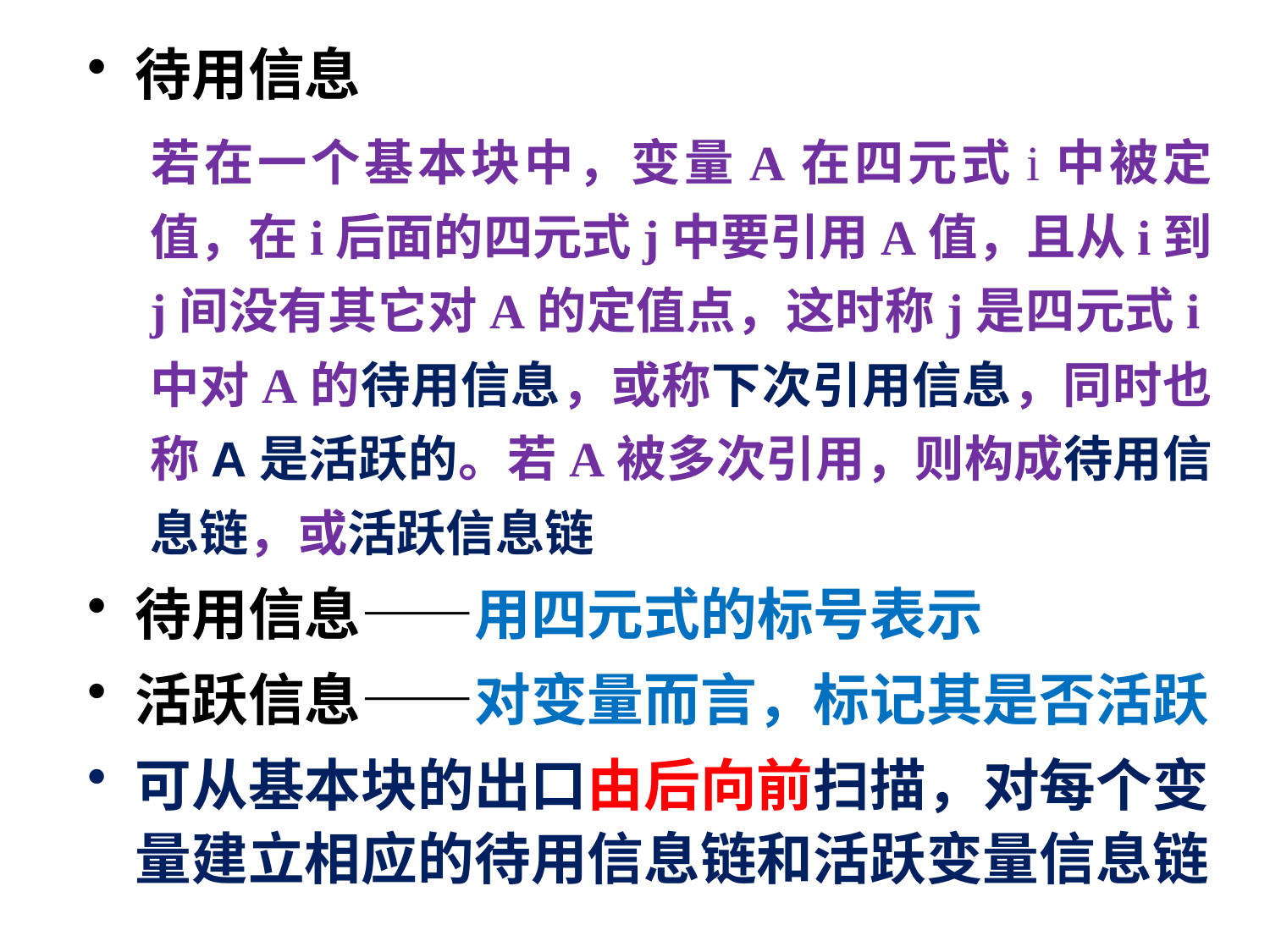

# 待用信息
若在一个基本块中，变量A在四元式i中被定值，在i后面的四元式j中要引用A值，且从i到j间没有其它对A的定值点，这时称j是四元式i中对A的待用信息，或称下次引用信息，同时也称A是活跃的。若A被多次引用，则构成待用信息链，或活跃信息链
待用信息——用四元式的标号表示
活跃信息——对变量而言，标记其是否活跃
可从基本块的出口由后向前扫描，对每个变量建立相应的待用信息链和活跃变量信息链